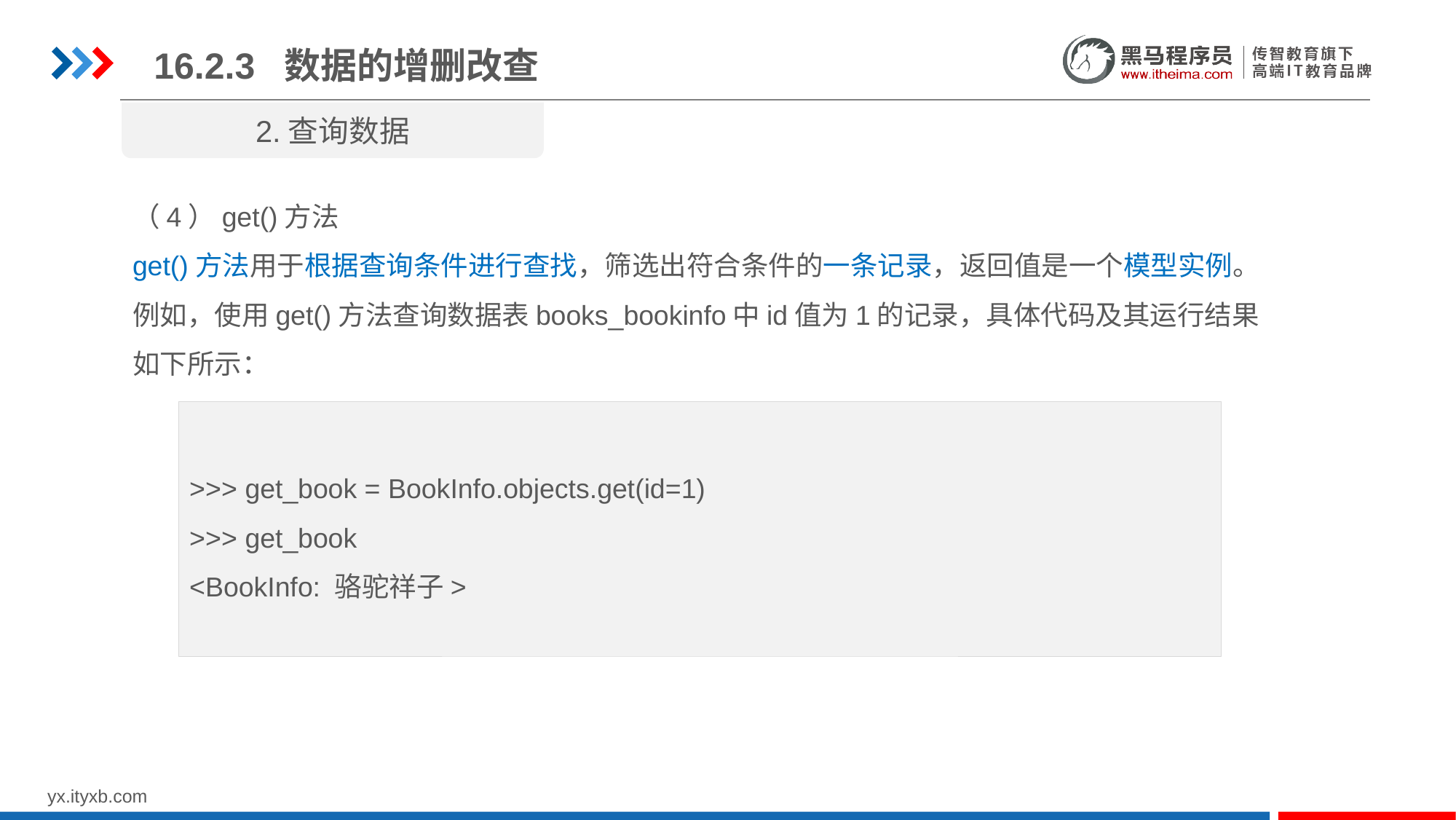

16.2.3  数据的增删改查

2.查询数据
（4）get()方法
get()方法用于根据查询条件进行查找，筛选出符合条件的一条记录，返回值是一个模型实例。例如，使用get()方法查询数据表books_bookinfo中id值为1的记录，具体代码及其运行结果如下所示：
>>> get_book = BookInfo.objects.get(id=1)
>>> get_book
<BookInfo: 骆驼祥子>